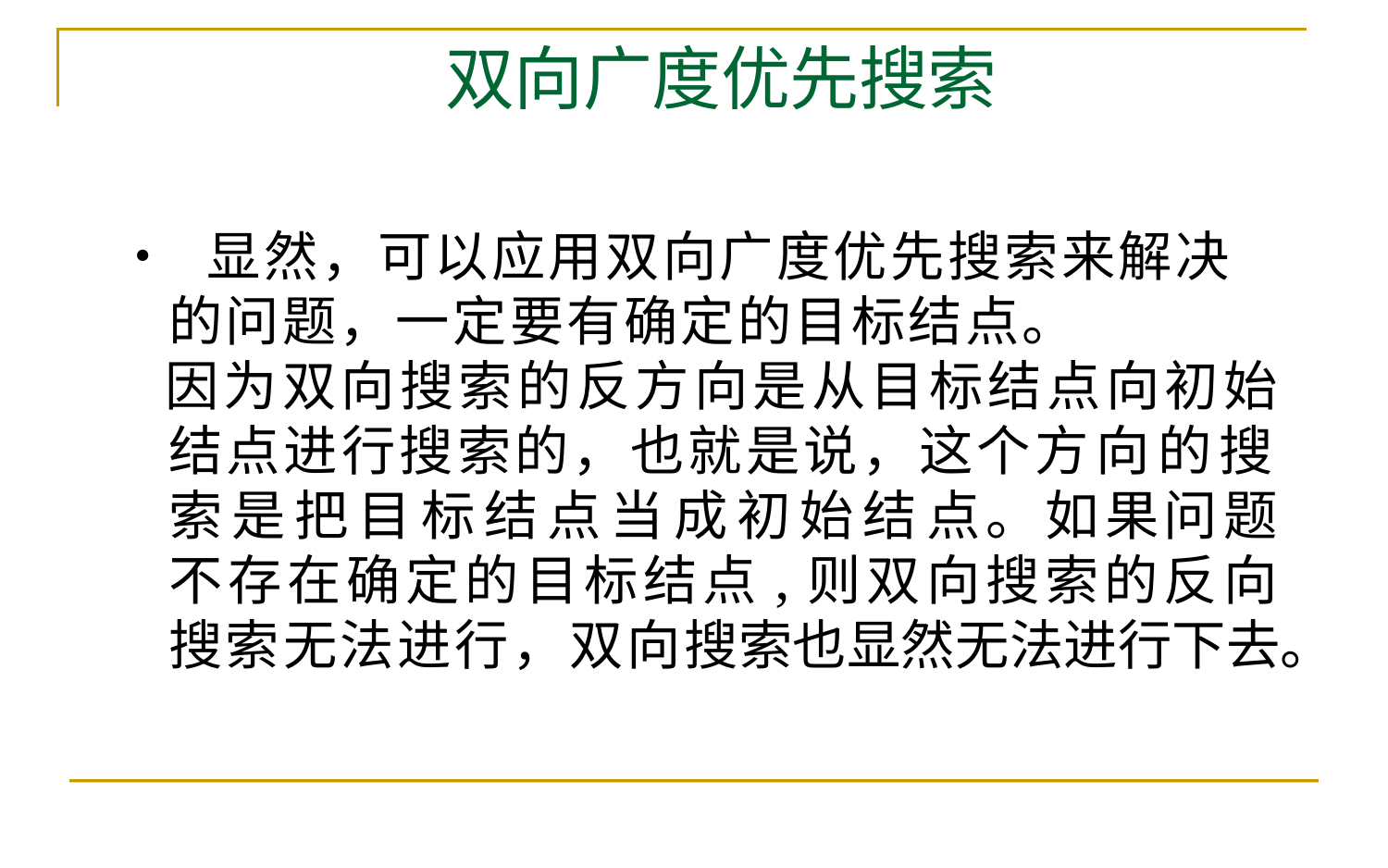

# 双向广度优先搜索
•  显然，可以应用双向广度优先搜索来解决的问题，一定要有确定的目标结点。
  因为双向搜索的反方向是从目标结点向初始结点进行搜索的，也就是说，这个方向的搜索是把目标结点当成初始结点。如果问题不存在确定的目标结点,则双向搜索的反向搜索无法进行，双向搜索也显然无法进行下去。